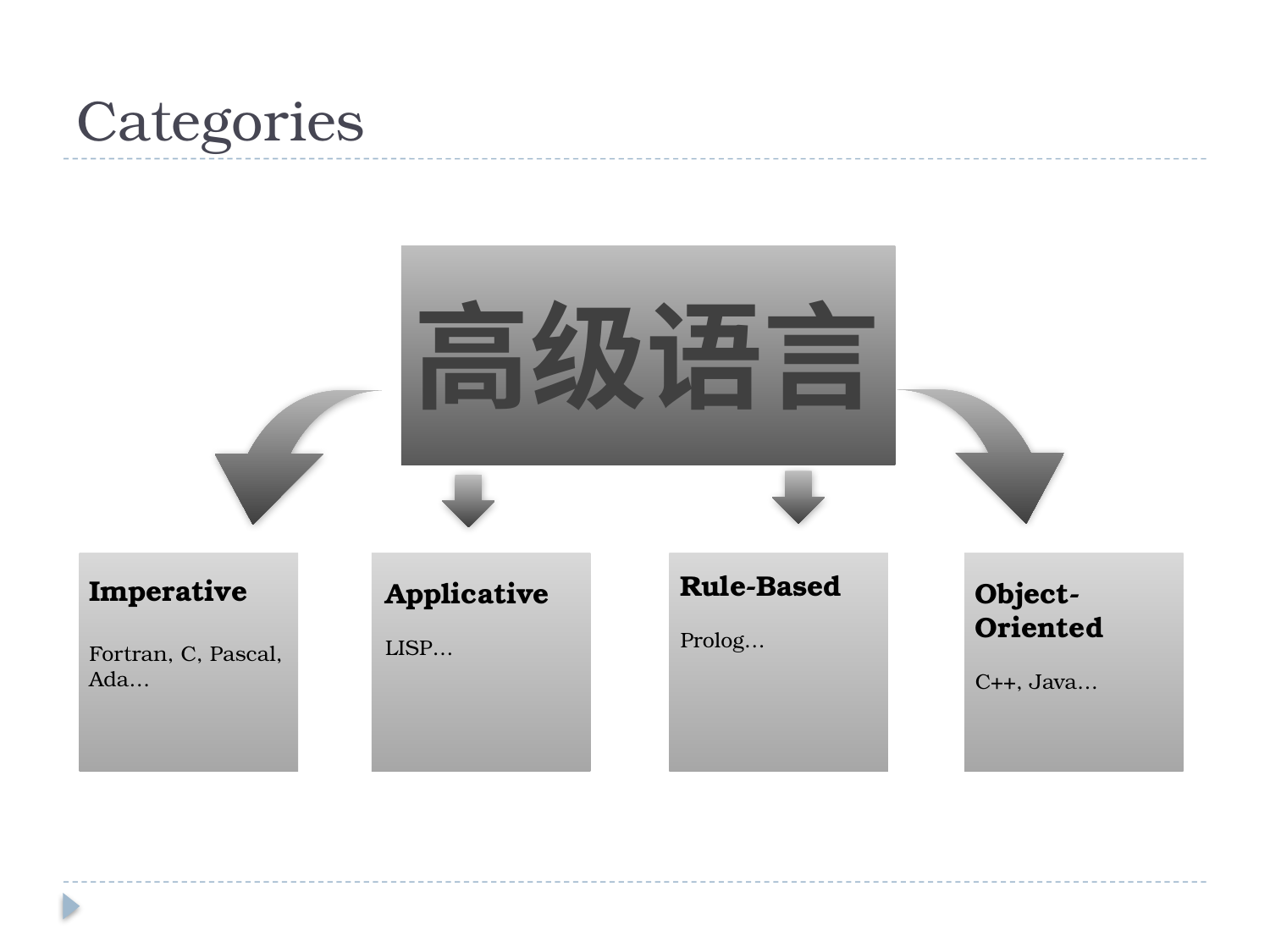

# Categories

高级语言

Imperative

Fortran, C, Pascal, Ada…

Applicative

LISP…

Rule-Based

Prolog…

Object-Oriented

C++, Java…

11